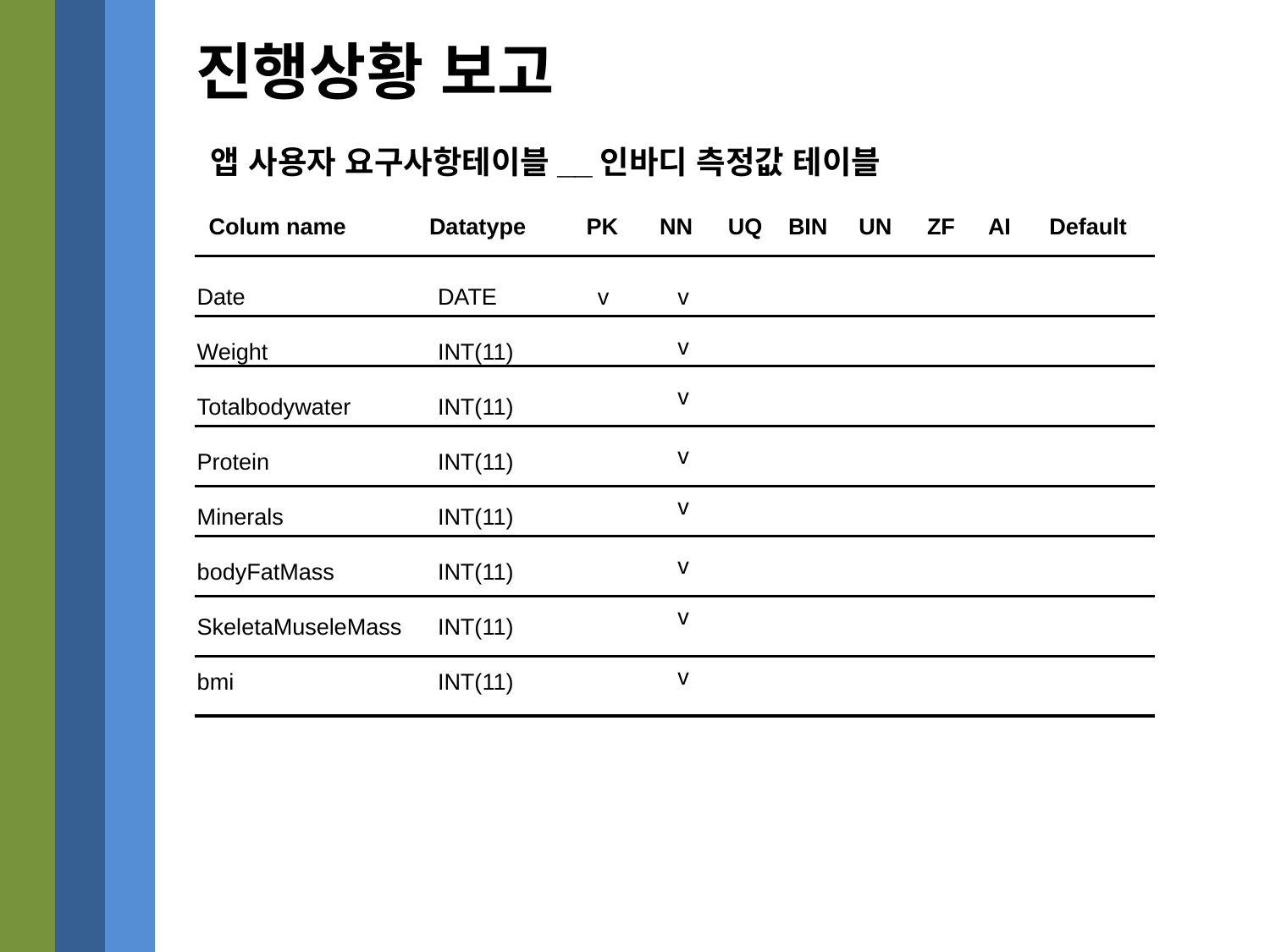

진행상황 보고
앱 사용자 요구사항테이블__인바디 측정값 테이블
Colum name
Datatype
PK
NN
UQ
BIN
UN
ZF
AI
Default
Date

Weight

Totalbodywater

Protein

Minerals

bodyFatMass

SkeletaMuseleMass

bmi
DATE

INT(11)

INT(11)

INT(11)

INT(11)

INT(11)

INT(11)

INT(11)

v
v
v
v
v
v
v
v
v